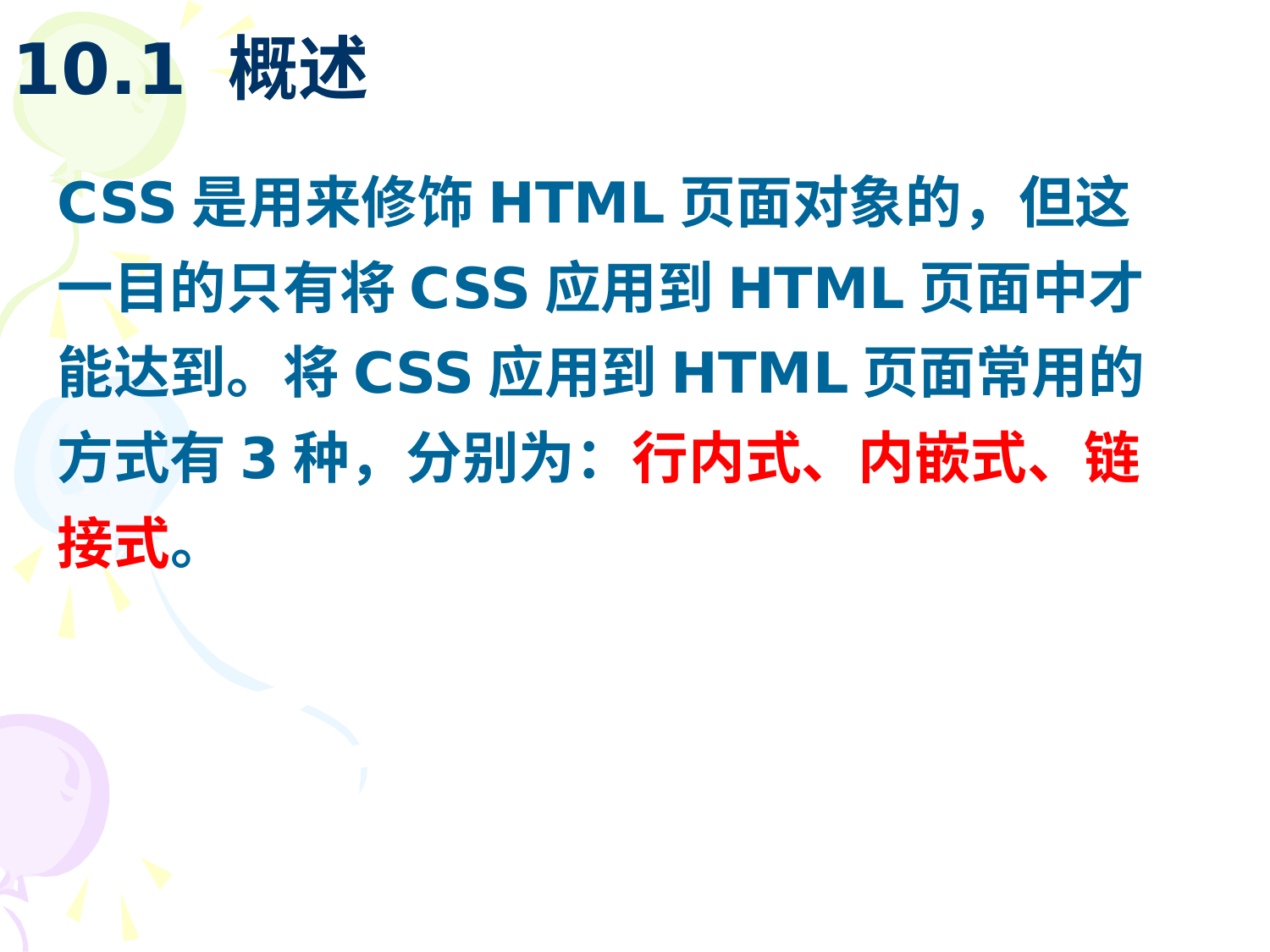

# 10.1 概述
CSS是用来修饰HTML页面对象的，但这一目的只有将CSS应用到HTML页面中才能达到。将CSS应用到HTML页面常用的方式有3种，分别为：行内式、内嵌式、链接式。